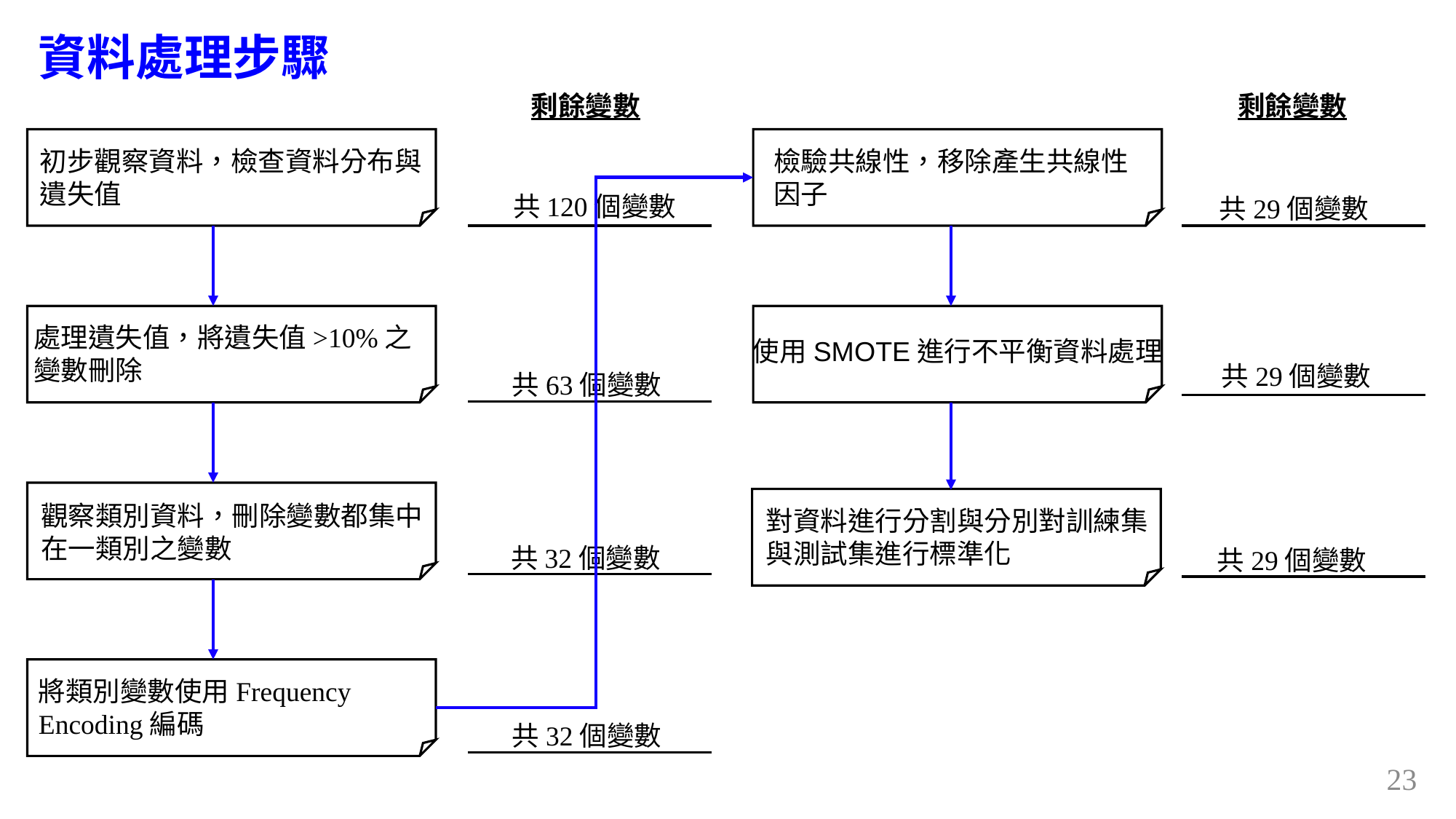

# 資料處理步驟
剩餘變數
剩餘變數

初步觀察資料，檢查資料分布與
遺失值
檢驗共線性，移除產生共線性
因子
共120個變數
共29個變數

處理遺失值，將遺失值>10%之
變數刪除
使用SMOTE進行不平衡資料處理
共29個變數
共63個變數

觀察類別資料，刪除變數都集中
在一類別之變數
對資料進行分割與分別對訓練集
與測試集進行標準化
共32個變數
共29個變數

將類別變數使用Frequency Encoding編碼
共32個變數
23